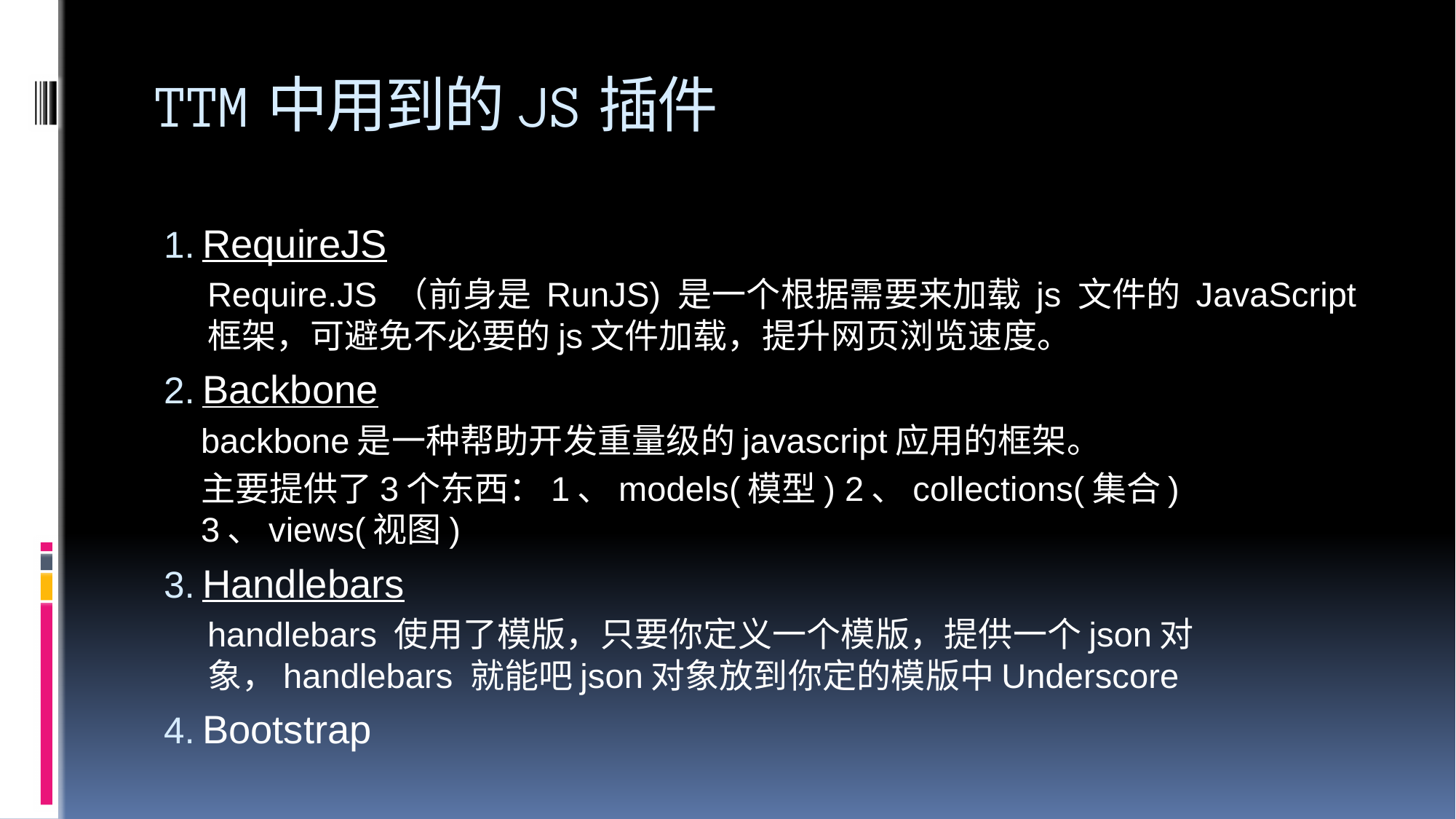

# TTM中用到的JS插件
RequireJS
Require.JS （前身是 RunJS) 是一个根据需要来加载 js 文件的 JavaScript 框架，可避免不必要的js文件加载，提升网页浏览速度。
Backbone
backbone是一种帮助开发重量级的javascript应用的框架。
主要提供了3个东西：1、models(模型) 2、collections(集合) 3、views(视图)
Handlebars
handlebars 使用了模版，只要你定义一个模版，提供一个json对象，handlebars 就能吧json对象放到你定的模版中Underscore
Bootstrap